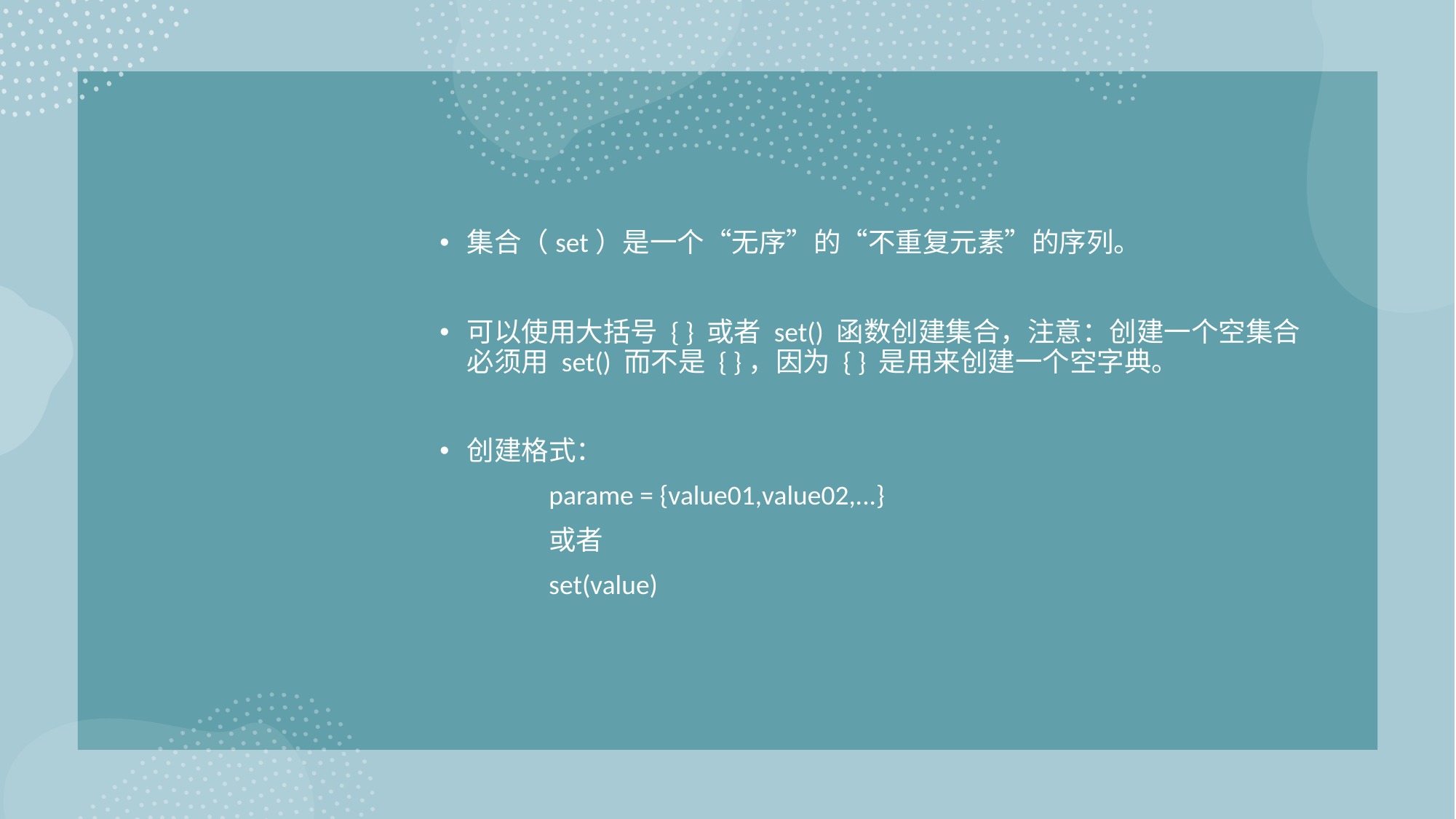

集合（set）是一个“无序”的“不重复元素”的序列。

可以使用大括号 { } 或者 set() 函数创建集合，注意：创建一个空集合必须用 set() 而不是 { }，因为 { } 是用来创建一个空字典。

创建格式：
	parame = {value01,value02,...}
	或者
	set(value)